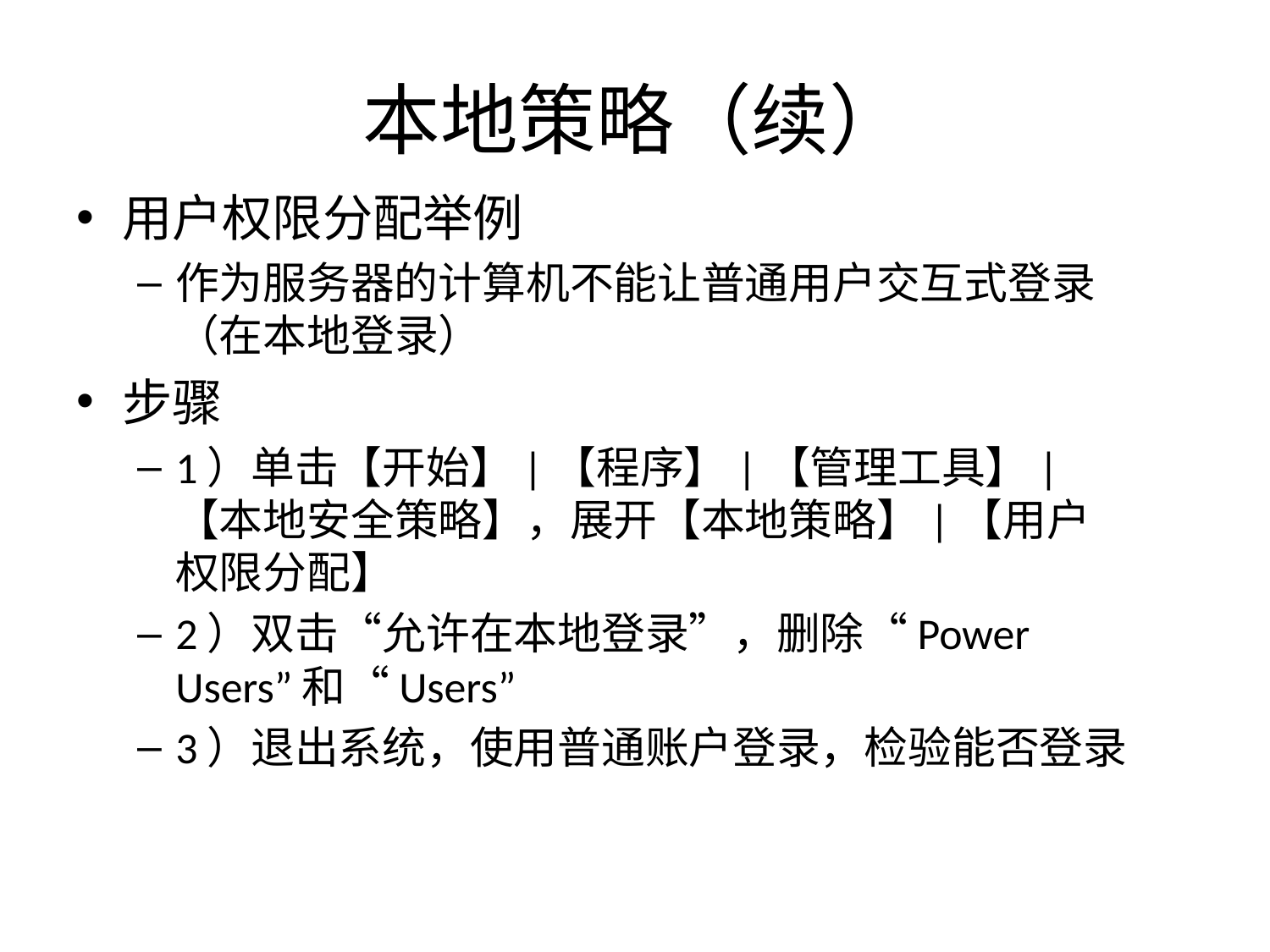

本地策略（续）
用户权限分配举例
作为服务器的计算机不能让普通用户交互式登录（在本地登录）
步骤
1）单击【开始】|【程序】|【管理工具】|【本地安全策略】，展开【本地策略】|【用户权限分配】
2）双击“允许在本地登录”，删除“Power Users”和“Users”
3）退出系统，使用普通账户登录，检验能否登录